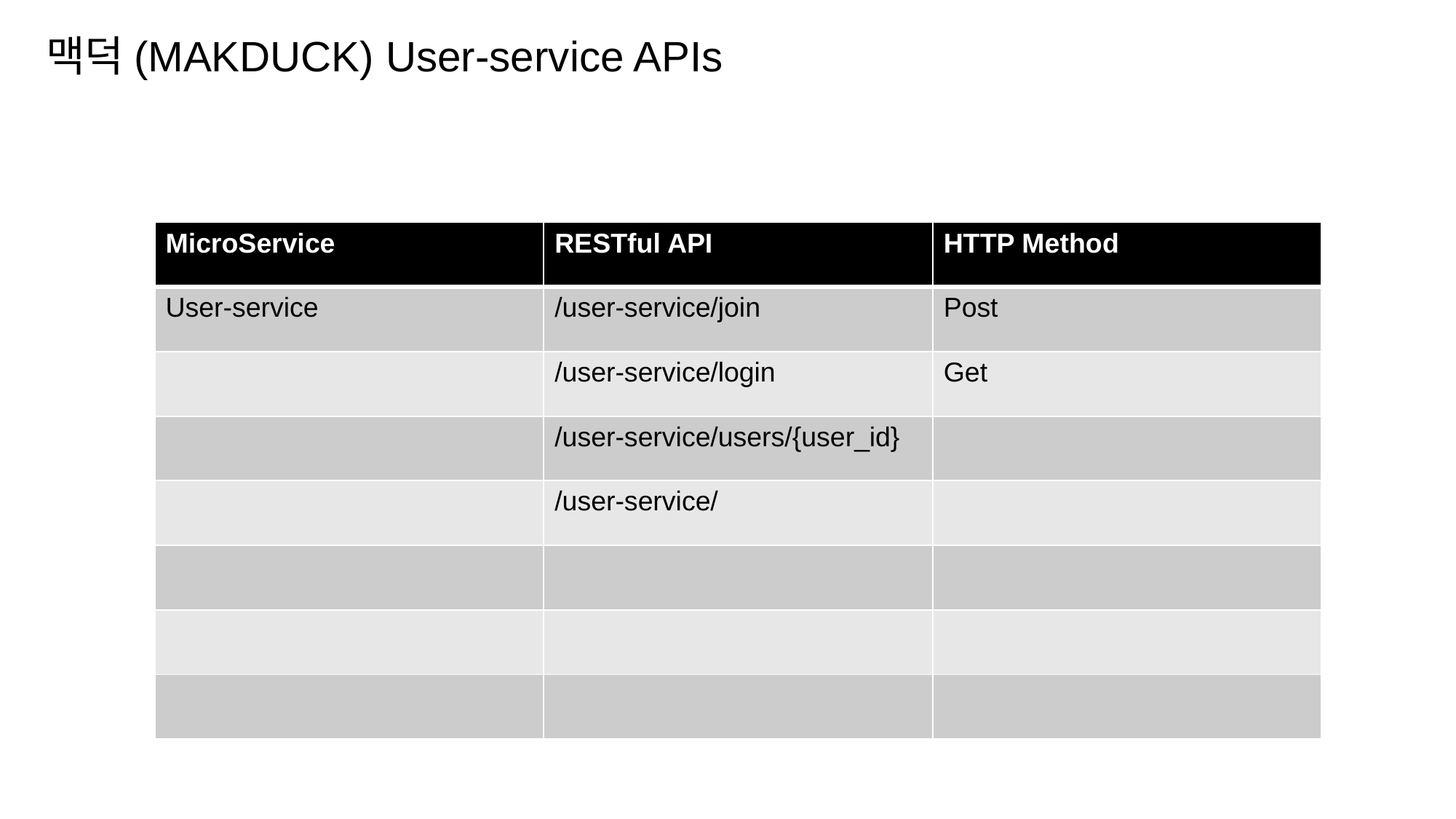

맥덕(MAKDUCK) User-service APIs
| MicroService | RESTful API | HTTP Method |
| --- | --- | --- |
| User-service | /user-service/join | Post |
|  | /user-service/login | Get |
|  | /user-service/users/{user\_id} |  |
|  | /user-service/ |  |
|  |  |  |
|  |  |  |
|  |  |  |